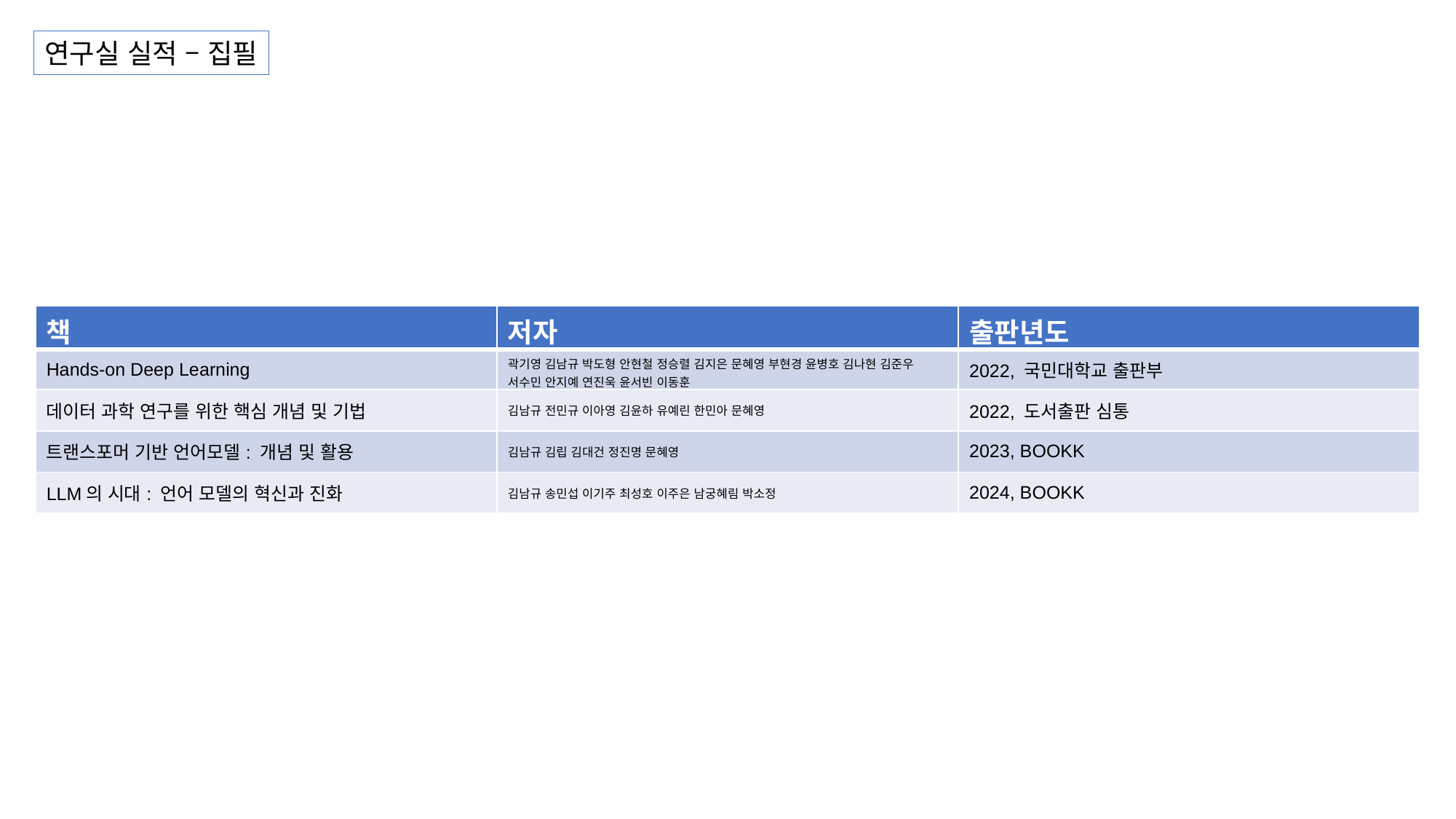

연구실 실적 – 집필
| 책 | 저자 | 출판년도 |
| --- | --- | --- |
| Hands-on Deep Learning | 곽기영 김남규 박도형 안현철 정승렬 김지은 문혜영 부현경 윤병호 김나현 김준우 서수민 안지예 연진욱 윤서빈 이동훈 | 2022, 국민대학교 출판부 |
| 데이터 과학 연구를 위한 핵심 개념 및 기법 | 김남규 전민규 이아영 김윤하 유예린 한민아 문혜영 | 2022, 도서출판 심통 |
| 트랜스포머 기반 언어모델: 개념 및 활용 | 김남규 김립 김대건 정진명 문혜영 | 2023, BOOKK |
| LLM의 시대: 언어 모델의 혁신과 진화 | 김남규 송민섭 이기주 최성호 이주은 남궁혜림 박소정 | 2024, BOOKK |